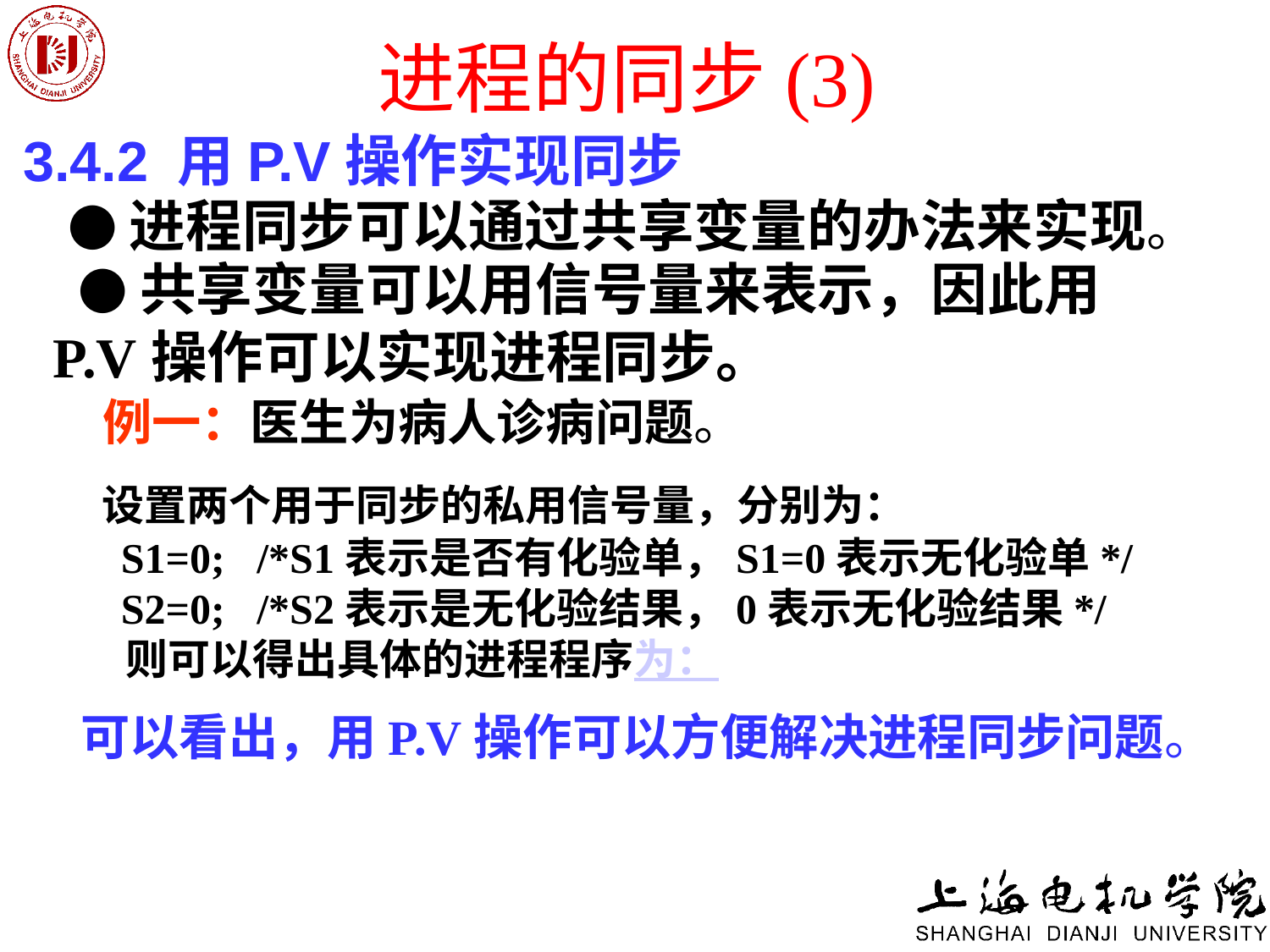

# 进程的同步(3)
3.4.2 用P.V操作实现同步
●进程同步可以通过共享变量的办法来实现。
●共享变量可以用信号量来表示，因此用 P.V操作可以实现进程同步。
  例一：医生为病人诊病问题。
  设置两个用于同步的私用信号量，分别为：
     S1=0;   /*S1表示是否有化验单，S1=0表示无化验单*/
     S2=0;   /*S2表示是无化验结果，0表示无化验结果*/
     则可以得出具体的进程程序为：
  可以看出，用P.V操作可以方便解决进程同步问题。